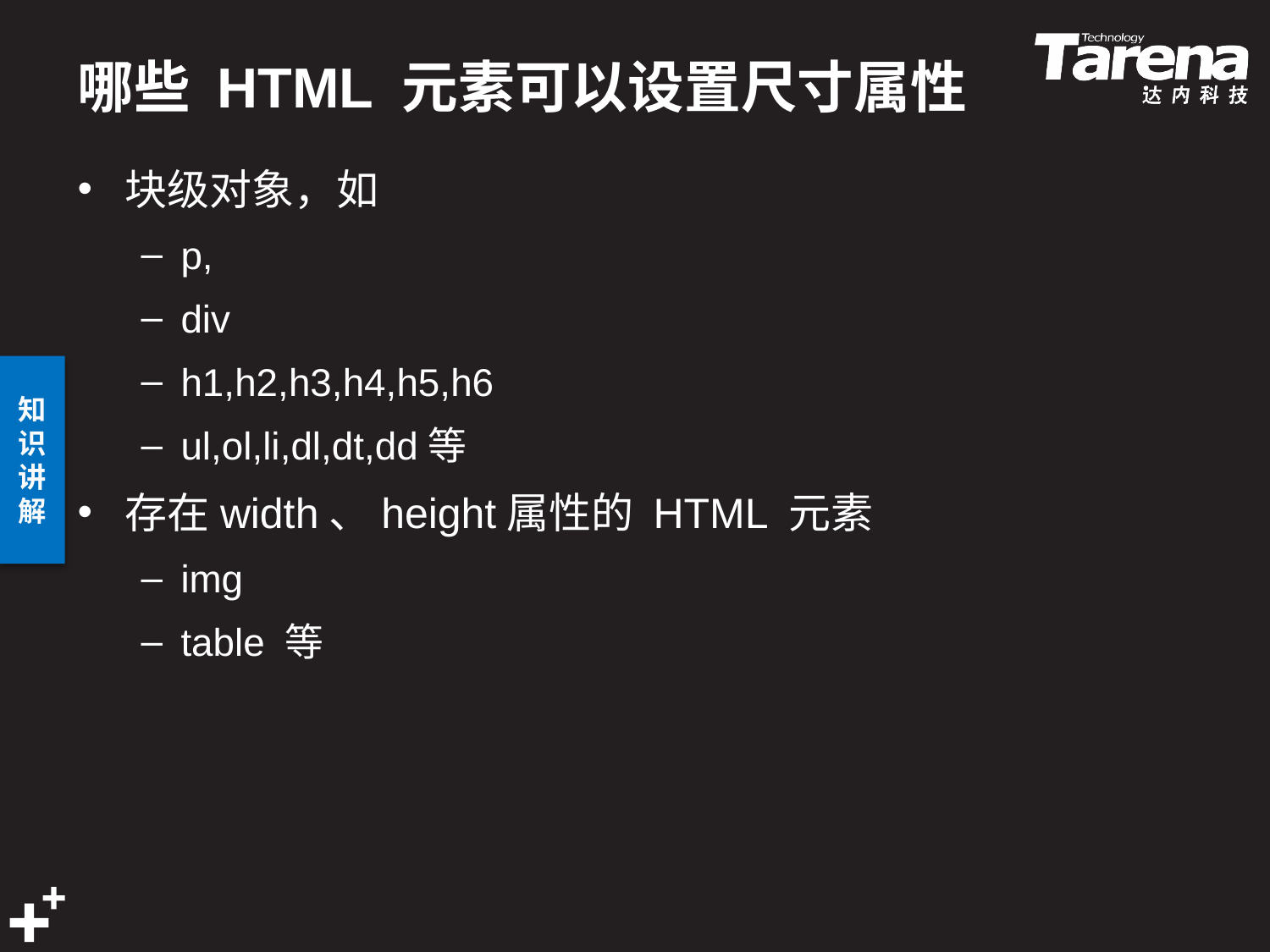

# 哪些 HTML 元素可以设置尺寸属性
块级对象，如
p,
div
h1,h2,h3,h4,h5,h6
ul,ol,li,dl,dt,dd等
存在width、height属性的 HTML 元素
img
table 等